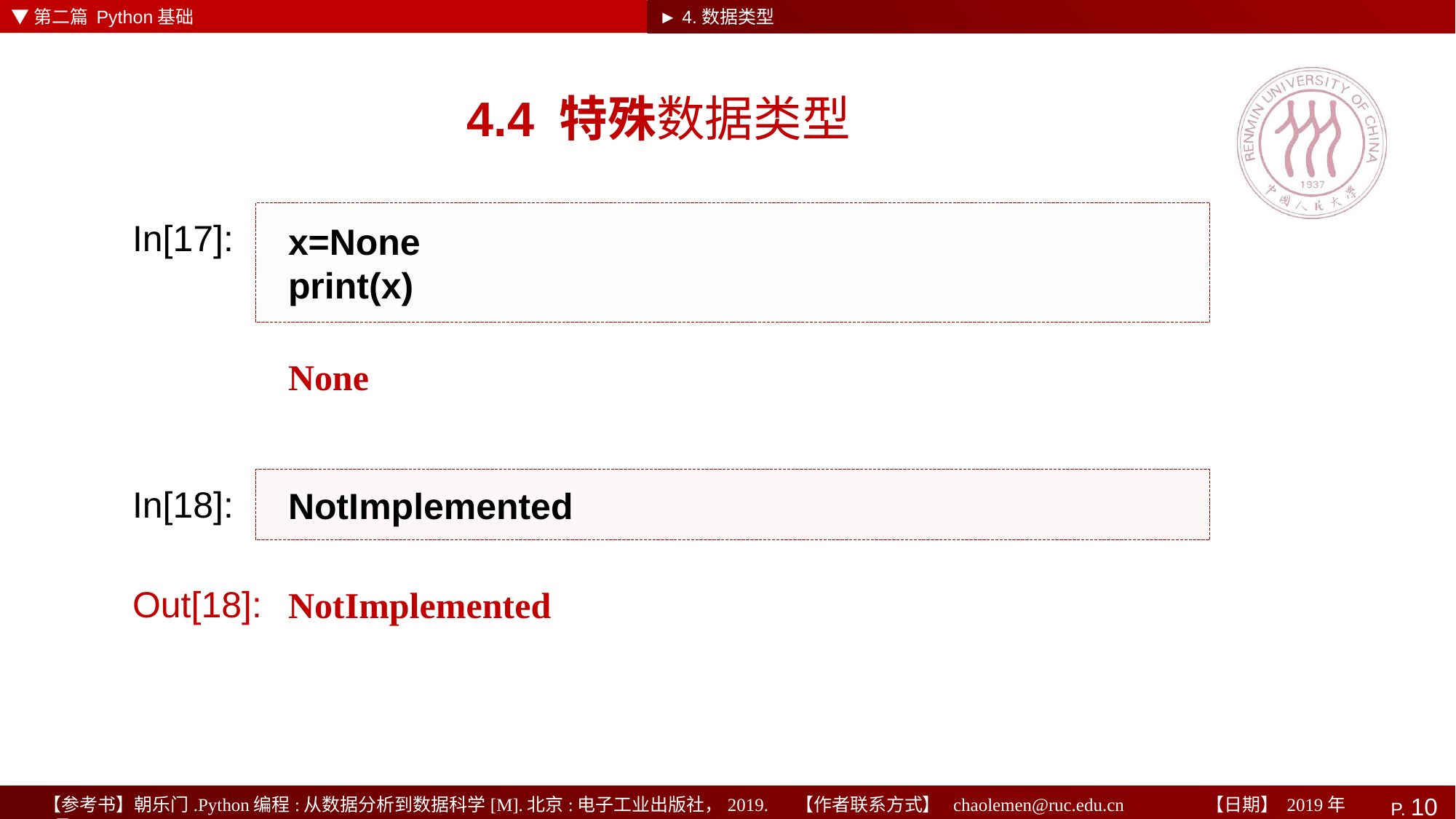

▼第二篇 Python基础
► 4.数据类型
# 4.4 特殊数据类型
x=None
print(x)
In[17]:
None
NotImplemented
In[18]:
NotImplemented
Out[18]: